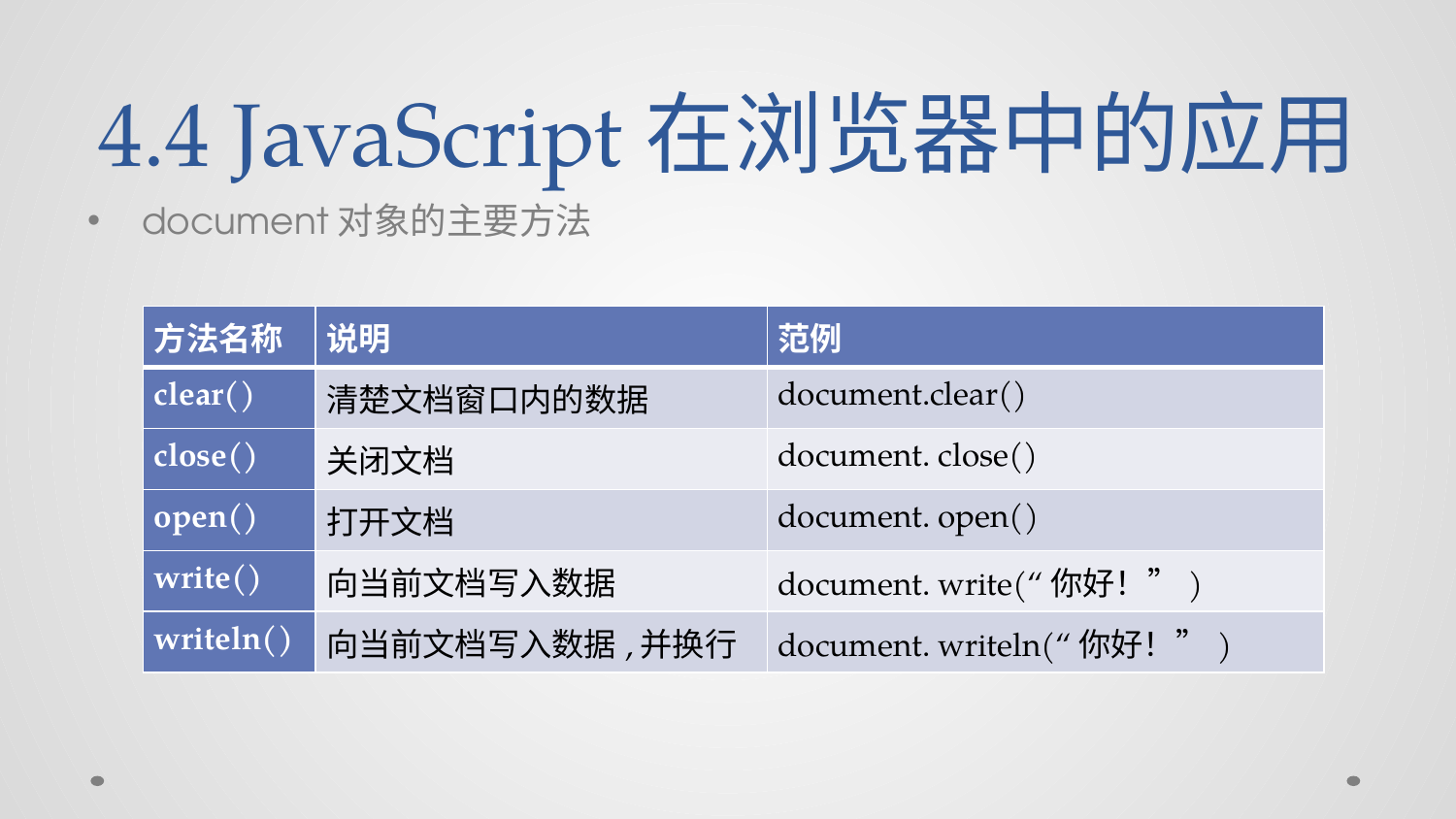

# 4.4 JavaScript在浏览器中的应用
document对象的主要方法
| 方法名称 | 说明 | 范例 |
| --- | --- | --- |
| clear() | 清楚文档窗口内的数据 | document.clear() |
| close() | 关闭文档 | document. close() |
| open() | 打开文档 | document. open() |
| write() | 向当前文档写入数据 | document. write(“你好！”) |
| writeln() | 向当前文档写入数据,并换行 | document. writeln(“你好！”) |